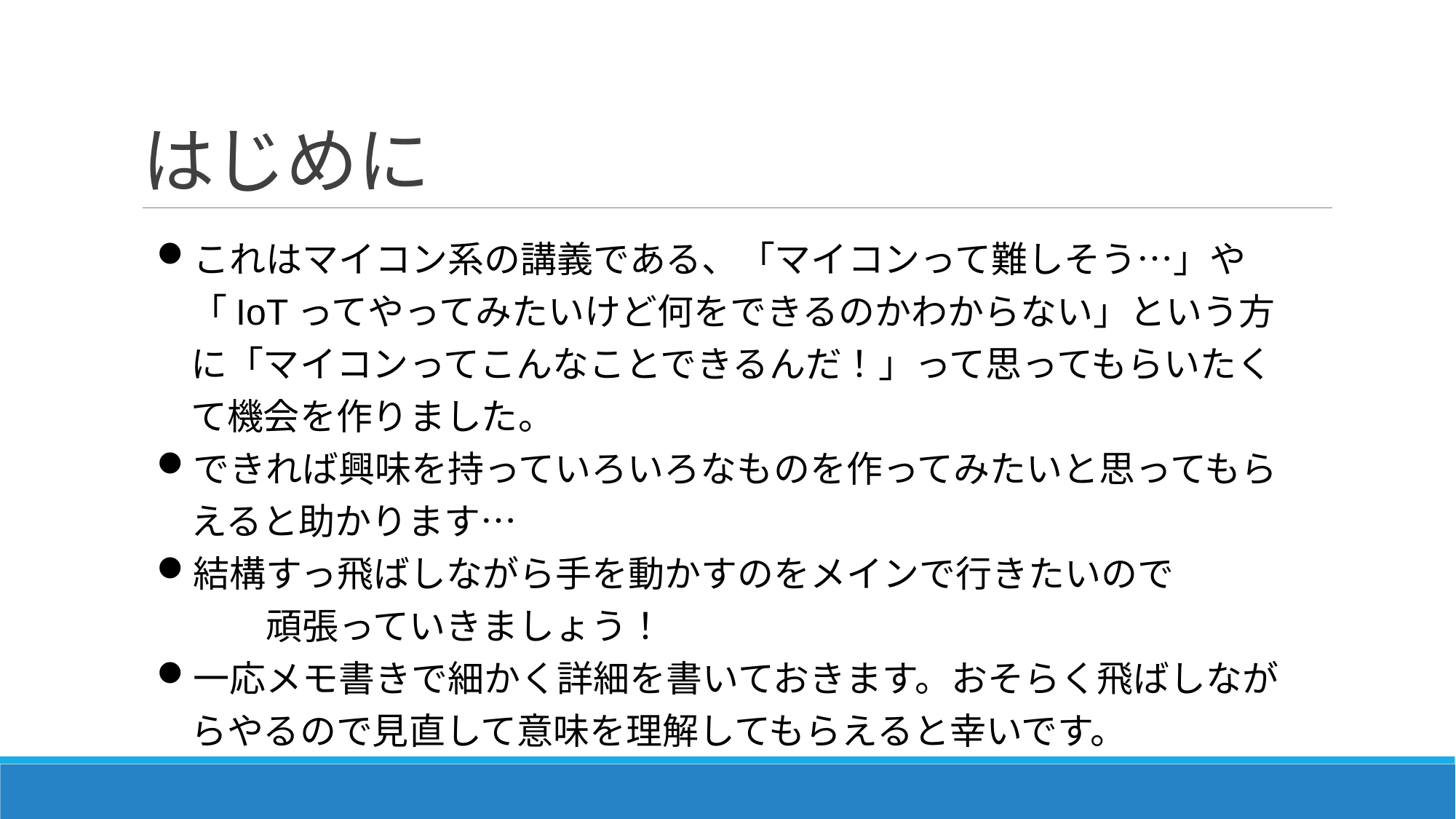

# はじめに
これはマイコン系の講義である、「マイコンって難しそう…」や「IoTってやってみたいけど何をできるのかわからない」という方に「マイコンってこんなことできるんだ！」って思ってもらいたくて機会を作りました。
できれば興味を持っていろいろなものを作ってみたいと思ってもらえると助かります…
結構すっ飛ばしながら手を動かすのをメインで行きたいので
	頑張っていきましょう！
一応メモ書きで細かく詳細を書いておきます。おそらく飛ばしながらやるので見直して意味を理解してもらえると幸いです。